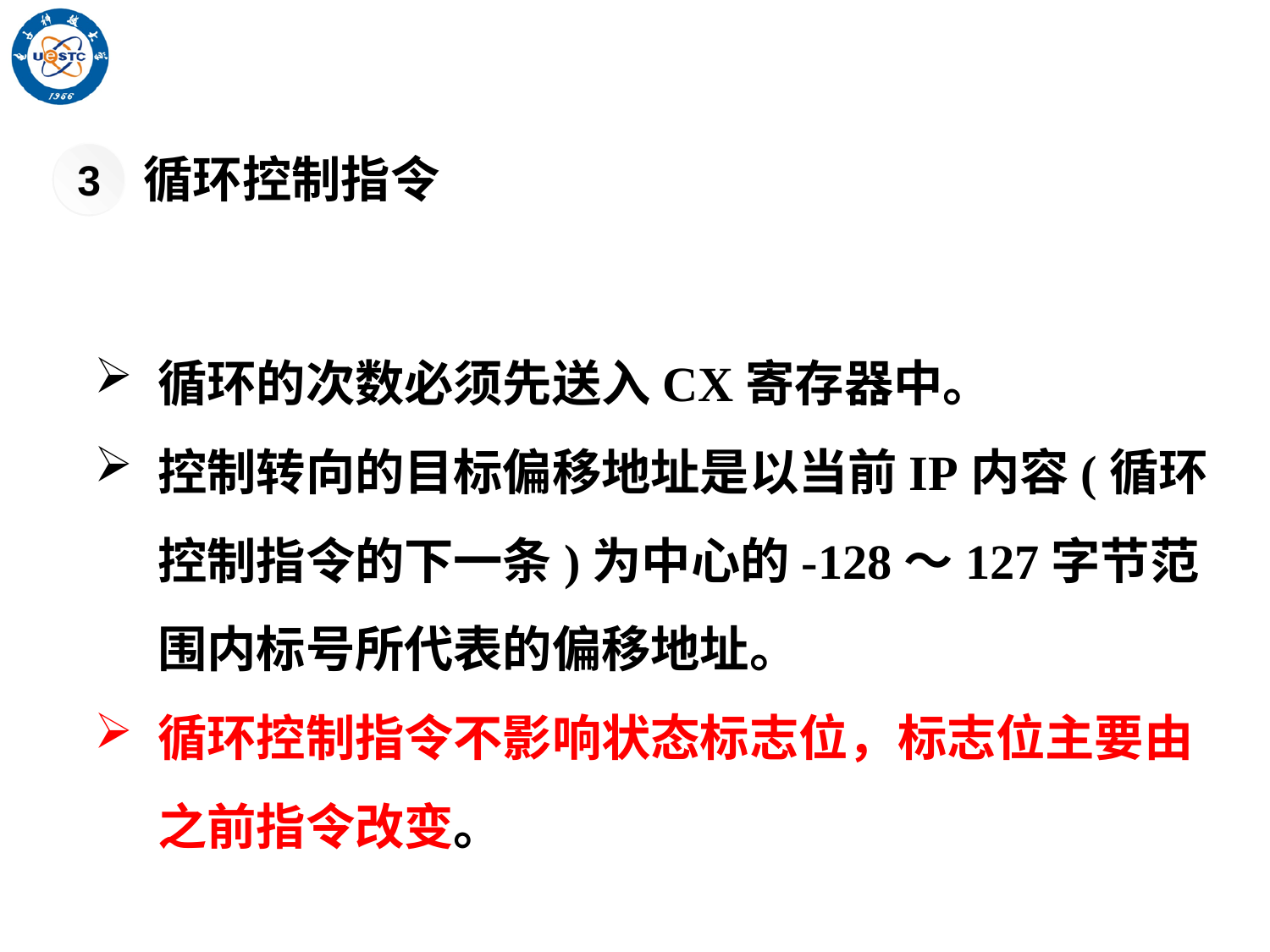

循环控制指令

3
循环的次数必须先送入CX寄存器中。
控制转向的目标偏移地址是以当前IP内容(循环控制指令的下一条)为中心的-128～127字节范围内标号所代表的偏移地址。
循环控制指令不影响状态标志位，标志位主要由之前指令改变。